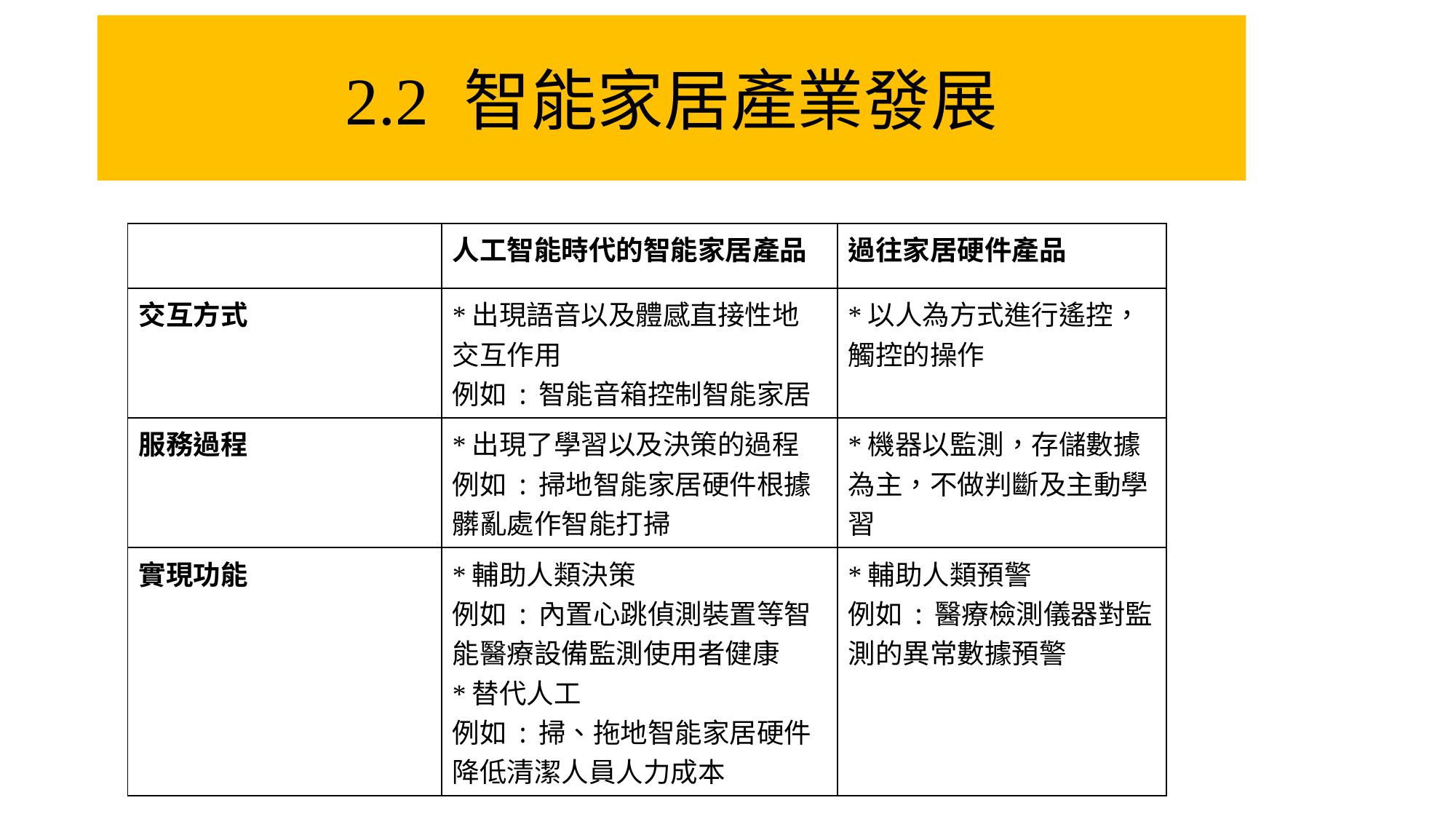

2.2 智能家居產業發展
|  | 人工智能時代的智能家居產品 | 過往家居硬件產品 |
| --- | --- | --- |
| 交互方式 | \*出現語音以及體感直接性地交互作用 例如:智能音箱控制智能家居 | \*以人為方式進行遙控，觸控的操作 |
| 服務過程 | \*出現了學習以及決策的過程例如:掃地智能家居硬件根據髒亂處作智能打掃 | \*機器以監測，存儲數據為主，不做判斷及主動學習 |
| 實現功能 | \*輔助人類決策 例如:內置心跳偵測裝置等智能醫療設備監測使用者健康 \*替代人工 例如:掃、拖地智能家居硬件降低清潔人員人力成本 | \*輔助人類預警 例如:醫療檢測儀器對監測的異常數據預警 |